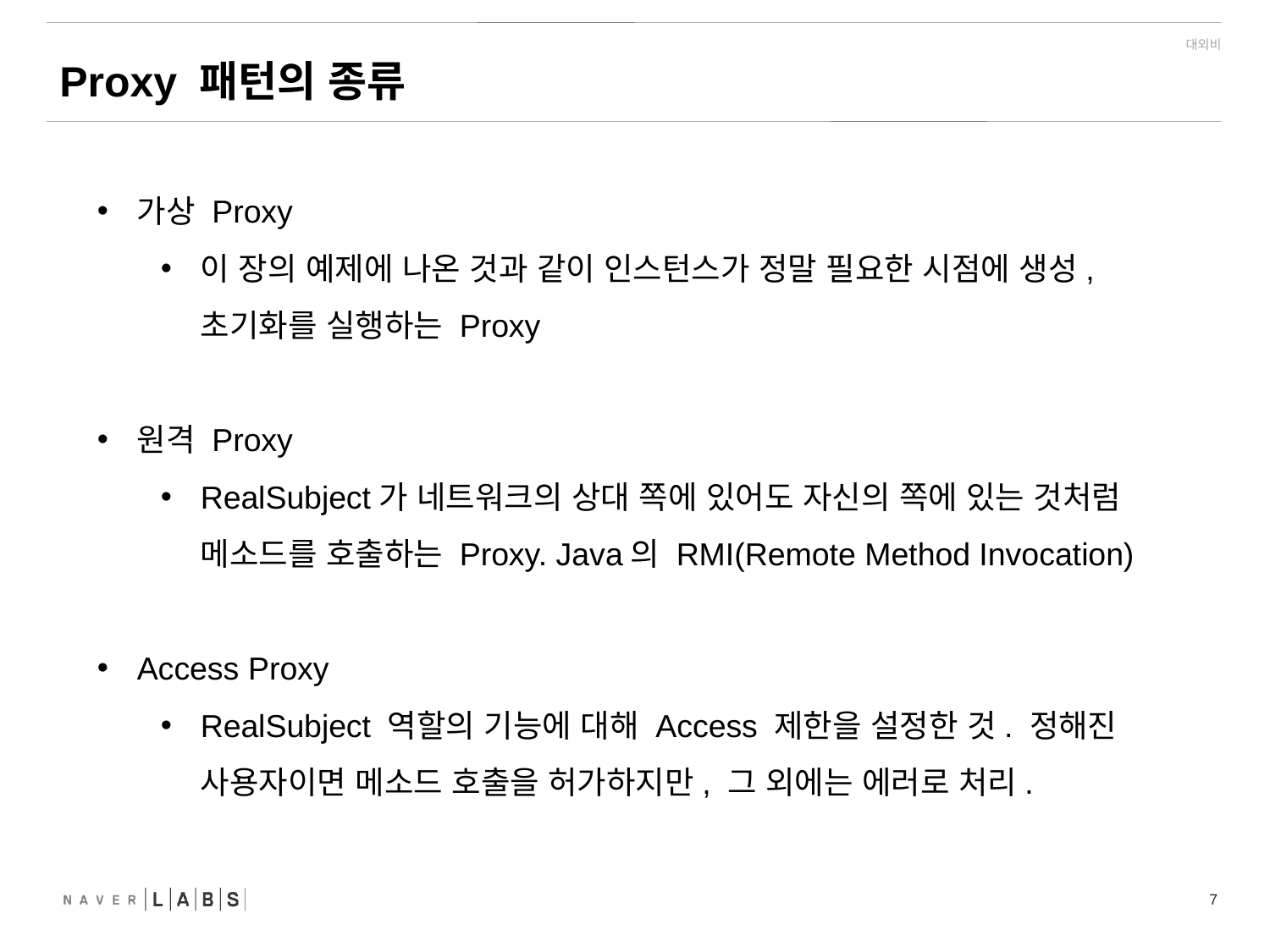

Proxy 패턴의 종류
가상 Proxy
이 장의 예제에 나온 것과 같이 인스턴스가 정말 필요한 시점에 생성, 초기화를 실행하는 Proxy

원격 Proxy
RealSubject가 네트워크의 상대 쪽에 있어도 자신의 쪽에 있는 것처럼 메소드를 호출하는 Proxy. Java의 RMI(Remote Method Invocation)

Access Proxy
RealSubject 역할의 기능에 대해 Access 제한을 설정한 것. 정해진 사용자이면 메소드 호출을 허가하지만, 그 외에는 에러로 처리.